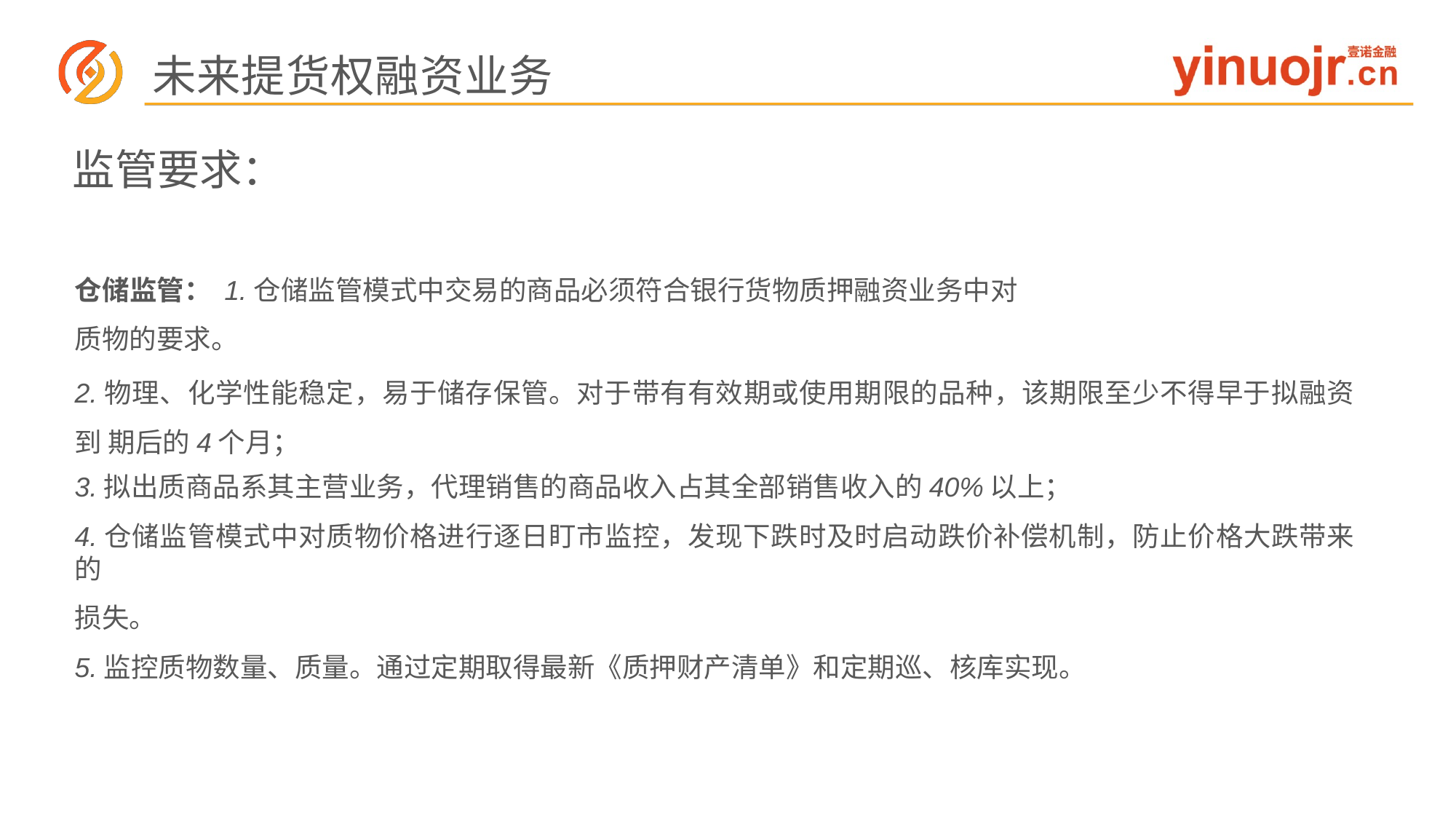

# 未来提货权融资业务
监管要求：
仓储监管： 1.仓储监管模式中交易的商品必须符合银行货物质押融资业务中对质物的要求。
2.物理、化学性能稳定，易于储存保管。对于带有有效期或使用期限的品种，该期限至少不得早于拟融资到 期后的4个月；
3.拟出质商品系其主营业务，代理销售的商品收入占其全部销售收入的40%以上；
4.仓储监管模式中对质物价格进行逐日盯市监控，发现下跌时及时启动跌价补偿机制，防止价格大跌带来的
损失。
5.监控质物数量、质量。通过定期取得最新《质押财产清单》和定期巡、核库实现。